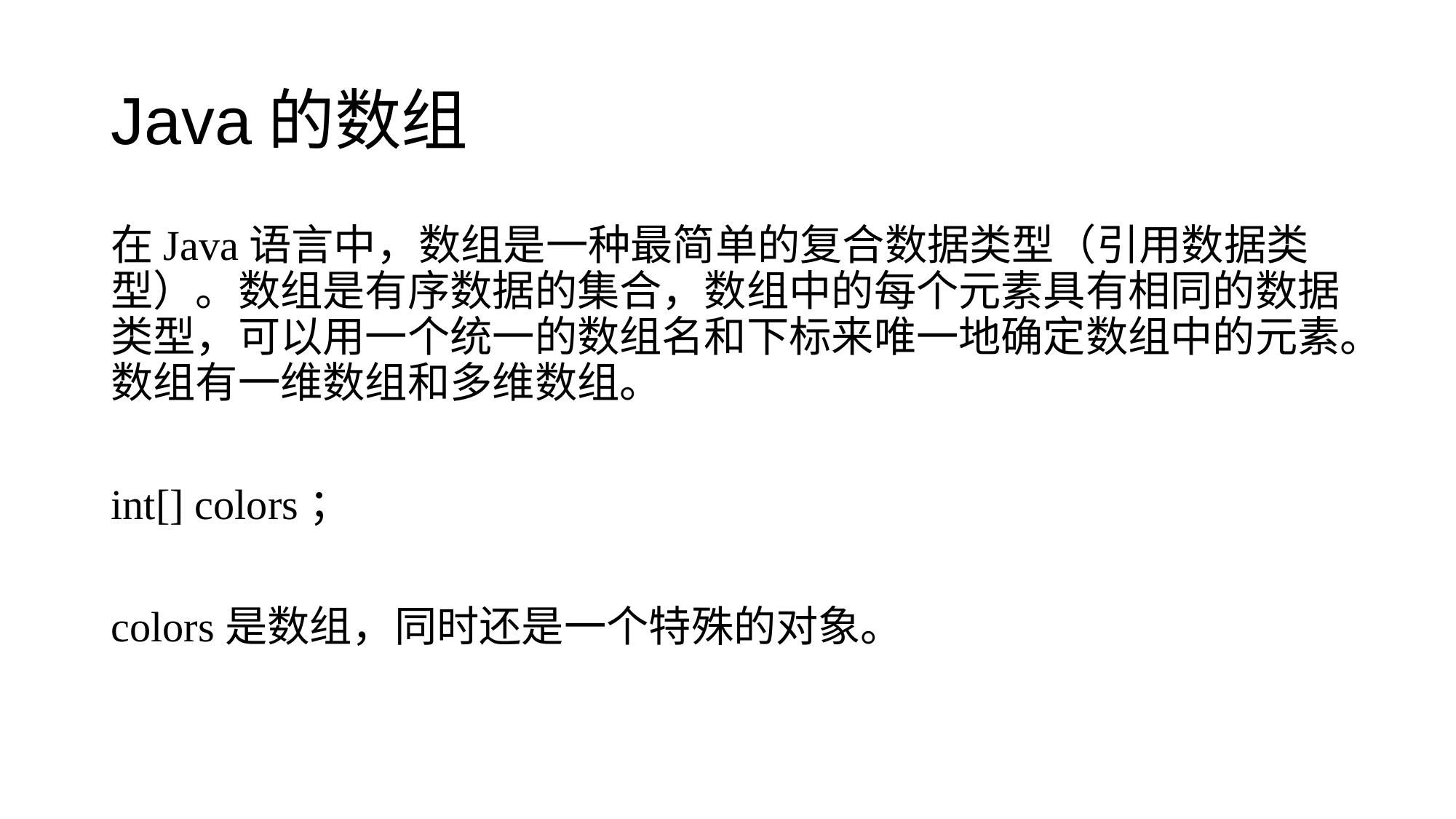

# Java的数组
在Java语言中，数组是一种最简单的复合数据类型（引用数据类型）。数组是有序数据的集合，数组中的每个元素具有相同的数据类型，可以用一个统一的数组名和下标来唯一地确定数组中的元素。数组有一维数组和多维数组。

int[] colors；

colors是数组，同时还是一个特殊的对象。